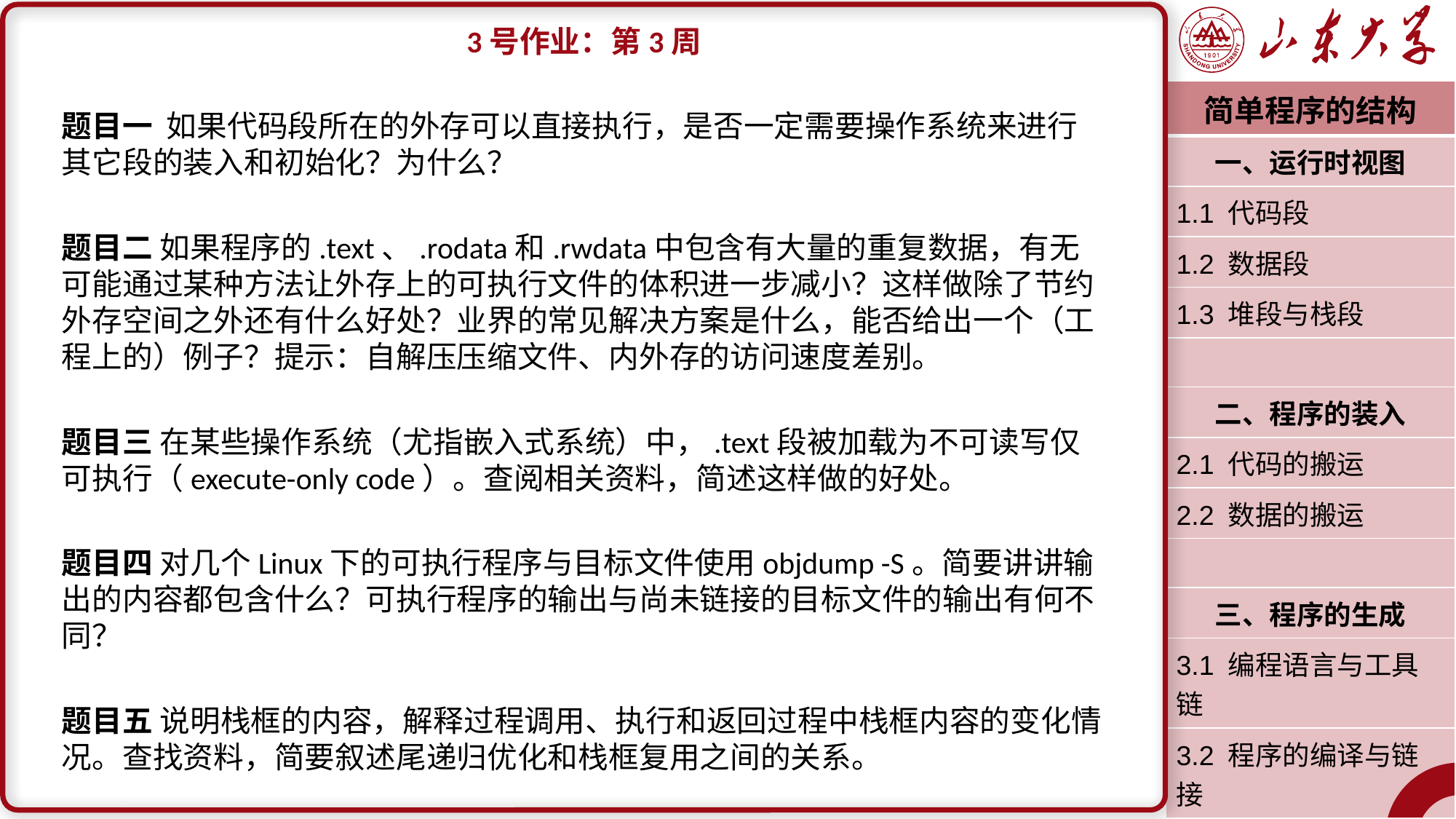

3号作业：第3周

题目一  如果代码段所在的外存可以直接执行，是否一定需要操作系统来进行其它段的装入和初始化？为什么？

题目二 如果程序的.text、.rodata和.rwdata中包含有大量的重复数据，有无可能通过某种方法让外存上的可执行文件的体积进一步减小？这样做除了节约外存空间之外还有什么好处？业界的常见解决方案是什么，能否给出一个（工程上的）例子？提示：自解压压缩文件、内外存的访问速度差别。

题目三 在某些操作系统（尤指嵌入式系统）中，.text段被加载为不可读写仅可执行（execute-only code）。查阅相关资料，简述这样做的好处。

题目四 对几个Linux下的可执行程序与目标文件使用objdump -S。简要讲讲输出的内容都包含什么？可执行程序的输出与尚未链接的目标文件的输出有何不同？

题目五 说明栈框的内容，解释过程调用、执行和返回过程中栈框内容的变化情况。查找资料，简要叙述尾递归优化和栈框复用之间的关系。
| 简单程序的结构 |
| --- |
| 一、运行时视图 |
| 1.1 代码段 |
| 1.2 数据段 |
| 1.3 堆段与栈段 |
|  |
| 二、程序的装入 |
| 2.1 代码的搬运 |
| 2.2 数据的搬运 |
|  |
| 三、程序的生成 |
| 3.1 编程语言与工具链 |
| 3.2 程序的编译与链接 |
| 3.3 过程调用与栈框 |
| 潘润宇 2023.03 |